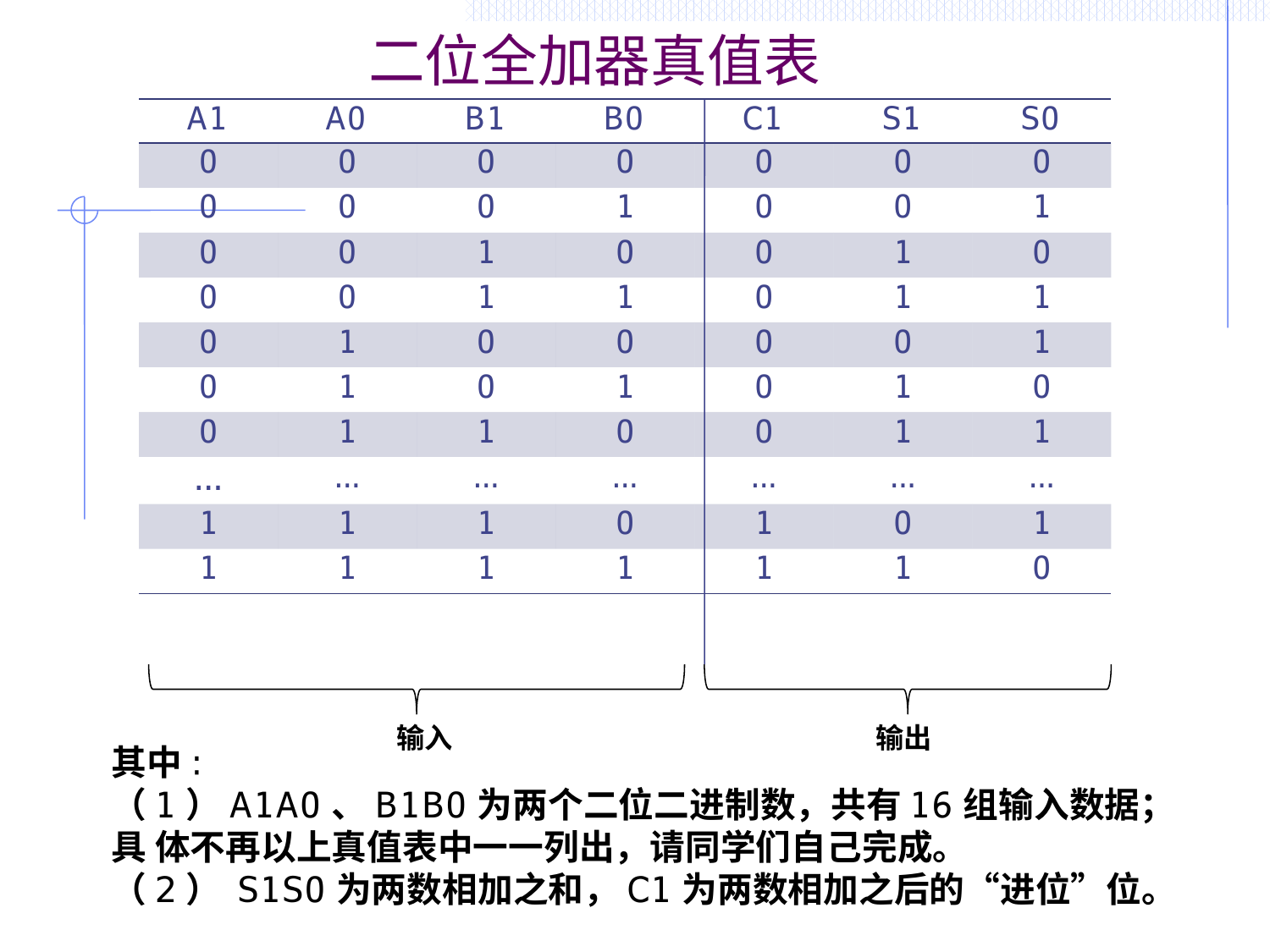

# 二位全加器真值表
| A1 | A0 | B1 | B0 | C1 | S1 | S0 |
| --- | --- | --- | --- | --- | --- | --- |
| 0 | 0 | 0 | 0 | 0 | 0 | 0 |
| 0 | 0 | 0 | 1 | 0 | 0 | 1 |
| 0 | 0 | 1 | 0 | 0 | 1 | 0 |
| 0 | 0 | 1 | 1 | 0 | 1 | 1 |
| 0 | 1 | 0 | 0 | 0 | 0 | 1 |
| 0 | 1 | 0 | 1 | 0 | 1 | 0 |
| 0 | 1 | 1 | 0 | 0 | 1 | 1 |
| … | … | … | … | … | … | … |
| 1 | 1 | 1 | 0 | 1 | 0 | 1 |
| 1 | 1 | 1 | 1 | 1 | 1 | 0 |

输入

输出
其中:
（1）A1A0、B1B0为两个二位二进制数，共有16组输入数据；具 体不再以上真值表中一一列出，请同学们自己完成。
（2） S1S0为两数相加之和，C1为两数相加之后的“进位”位。